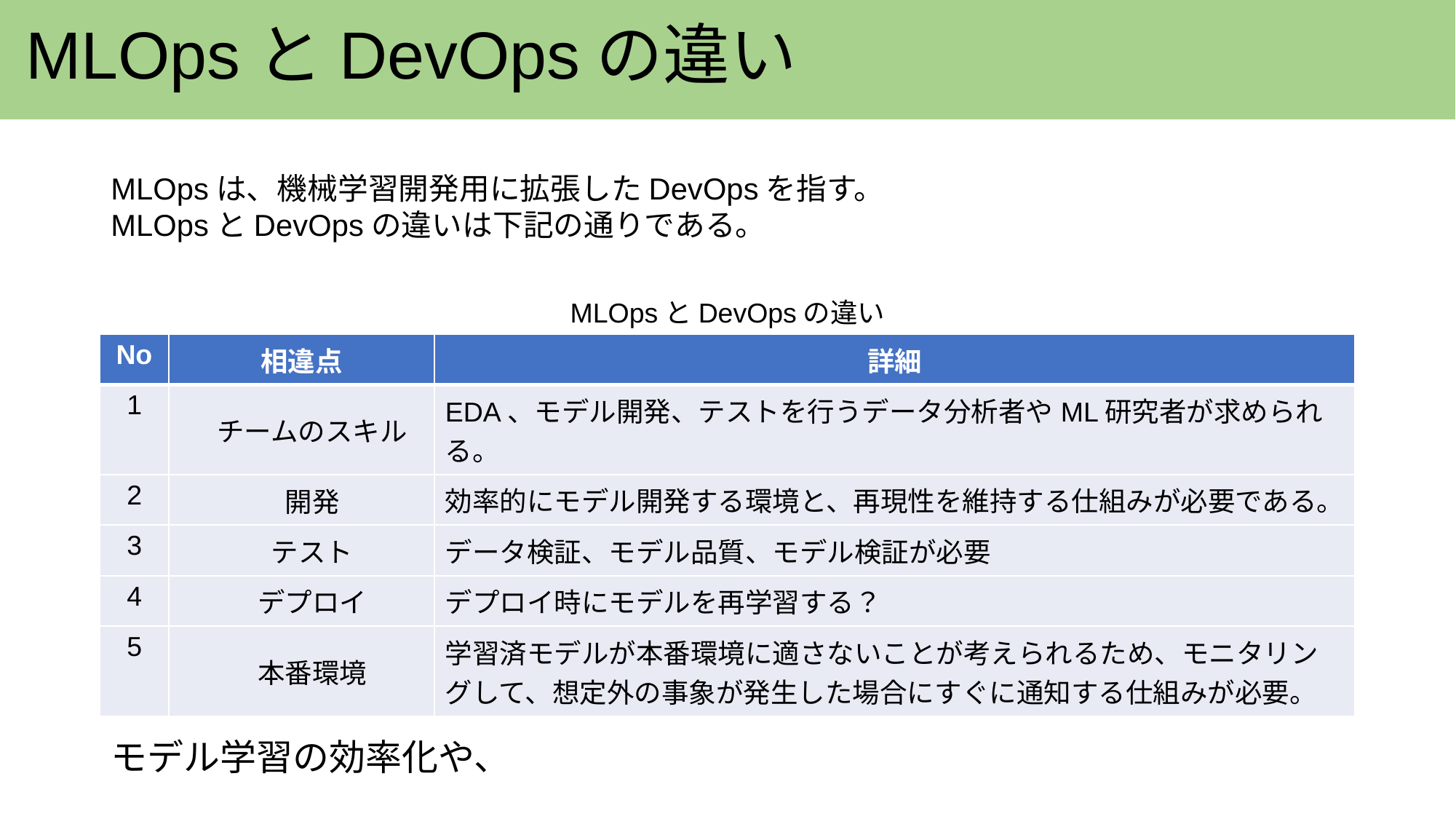

# MLOpsとDevOpsの違い
MLOpsは、機械学習開発用に拡張したDevOpsを指す。
MLOpsとDevOpsの違いは下記の通りである。
MLOpsとDevOpsの違い
| No | 相違点 | 詳細 |
| --- | --- | --- |
| 1 | チームのスキル | EDA、モデル開発、テストを行うデータ分析者やML研究者が求められる。 |
| 2 | 開発 | 効率的にモデル開発する環境と、再現性を維持する仕組みが必要である。 |
| 3 | テスト | データ検証、モデル品質、モデル検証が必要 |
| 4 | デプロイ | デプロイ時にモデルを再学習する？ |
| 5 | 本番環境 | 学習済モデルが本番環境に適さないことが考えられるため、モニタリングして、想定外の事象が発生した場合にすぐに通知する仕組みが必要。 |
モデル学習の効率化や、